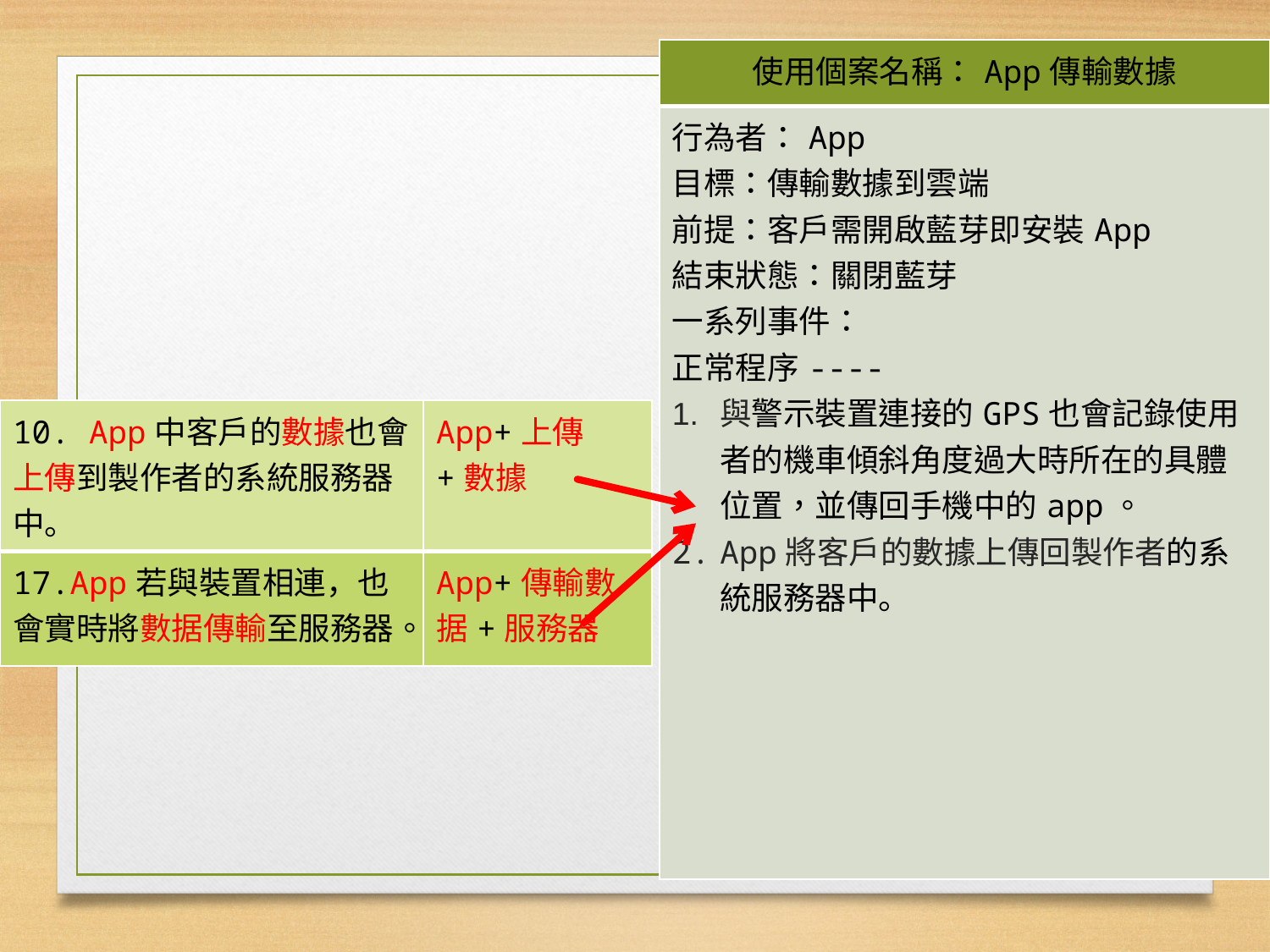

| 使用個案名稱：App傳輸數據 |
| --- |
| 行為者：App 目標：傳輸數據到雲端 前提：客戶需開啟藍芽即安裝App 結束狀態：關閉藍芽 一系列事件： 正常程序---- 與警示裝置連接的GPS也會記錄使用者的機車傾斜角度過大時所在的具體位置，並傳回手機中的app。 App將客戶的數據上傳回製作者的系統服務器中。 |
| 10. App中客戶的數據也會上傳到製作者的系統服務器中。 | App+上傳+數據 |
| --- | --- |
| 17.App若與裝置相連，也會實時將數据傳輸至服務器。 | App+傳輸數据+服務器 |
18